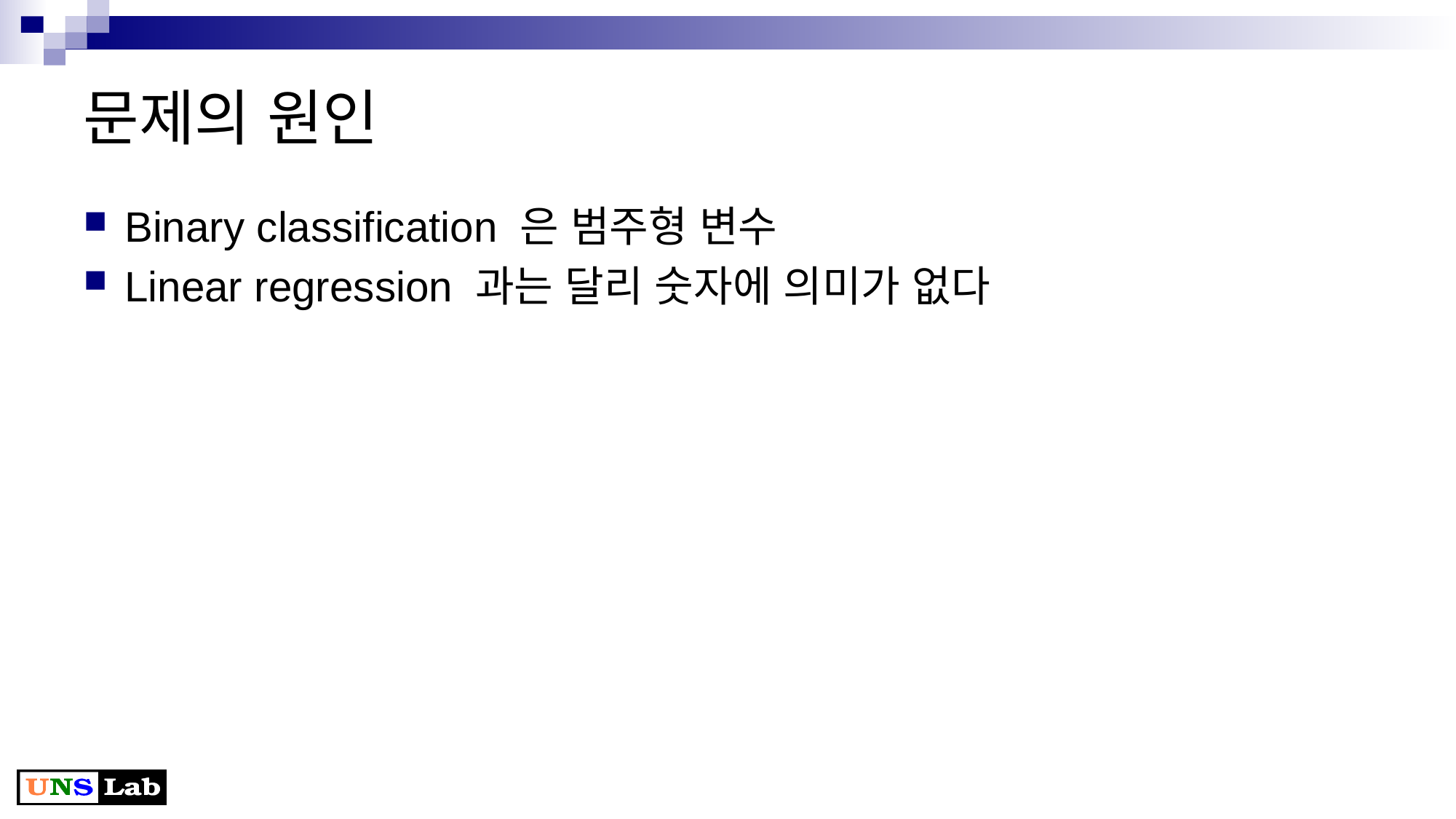

# 문제의 원인
Binary classification 은 범주형 변수
Linear regression 과는 달리 숫자에 의미가 없다